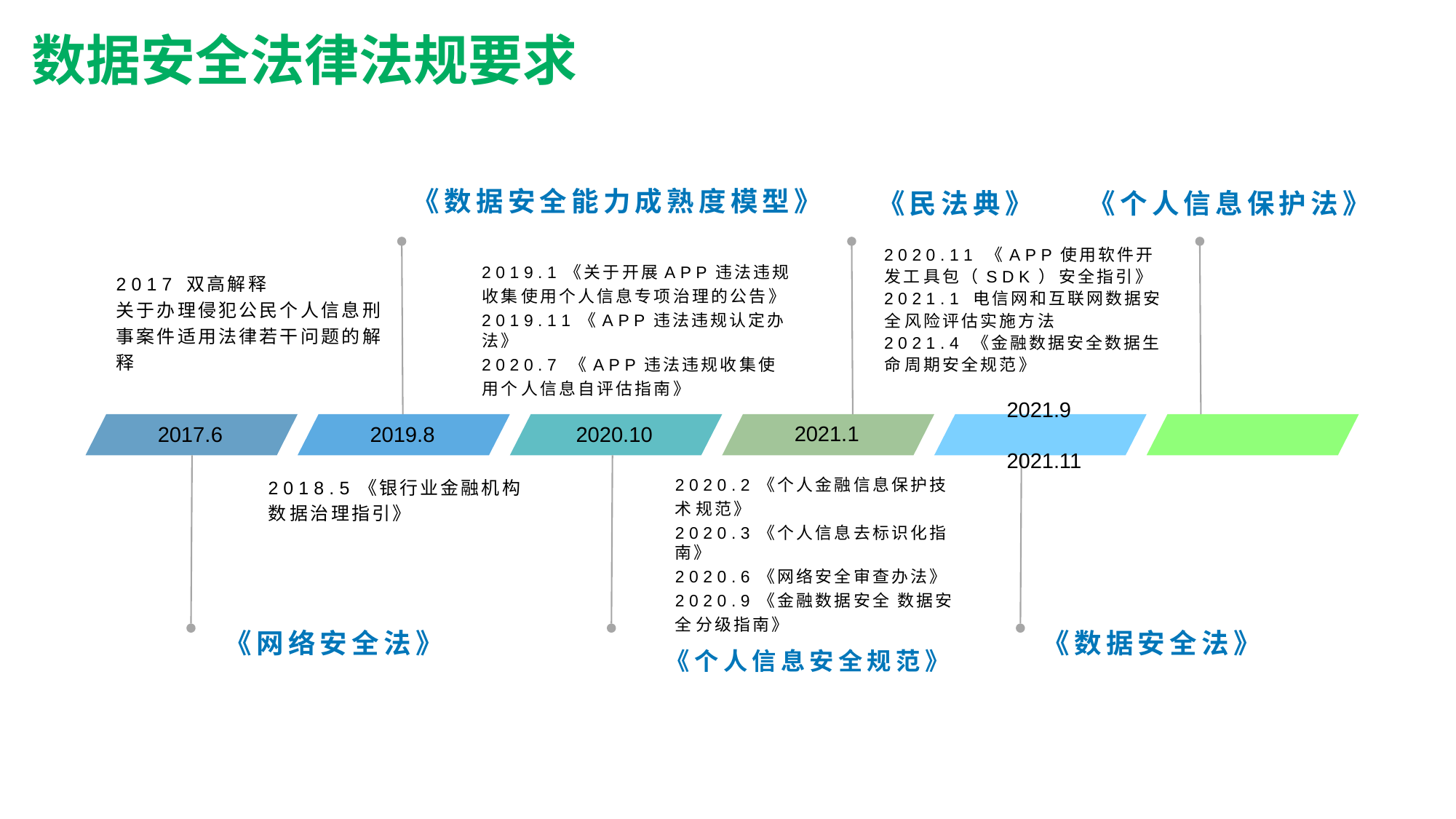

# 数据安全法律法规要求
《数据安全能力成熟度模型》
《民法典》	《个人信息保护法》

2 0 2 0 . 1 1  《A P P 使用软件开发工 具包（ S D K ） 安全指引》
2 0 2 1 . 1	电信网和互联网数据安全 风险评估实施方法
2 0 2 1 . 4  《金融数据安全数据生命 周期安全规范》

2021.9	2021.11

2 0 1 9 . 1 《关于开展A P P 违法违规收集 使用个人信息专项治理的公告》
2 0 1 9 . 1 1 《A P P 违法违规认定办法》
2 0 2 0 . 7  《A P P 违法违规收集使用个 人信息自评估指南》
2 0 1 7  双高解释
关于办理侵犯公民个人信息刑 事案件适用法律若干问题的解 释

2021.1
2017.6
2019.8
2020.10
2 0 2 0 . 2 《个人金融信息保护技术 规范》
2 0 2 0 . 3 《个人信息去标识化指南》
2 0 2 0 . 6 《网络安全审查办法》
2 0 2 0 . 9 《金融数据安全  数据安全 分级指南》
《 个人信息安全规范》
2 0 1 8 . 5 《银行业金融机构数 据治理指引》
《网络安全法》
《数据安全法》